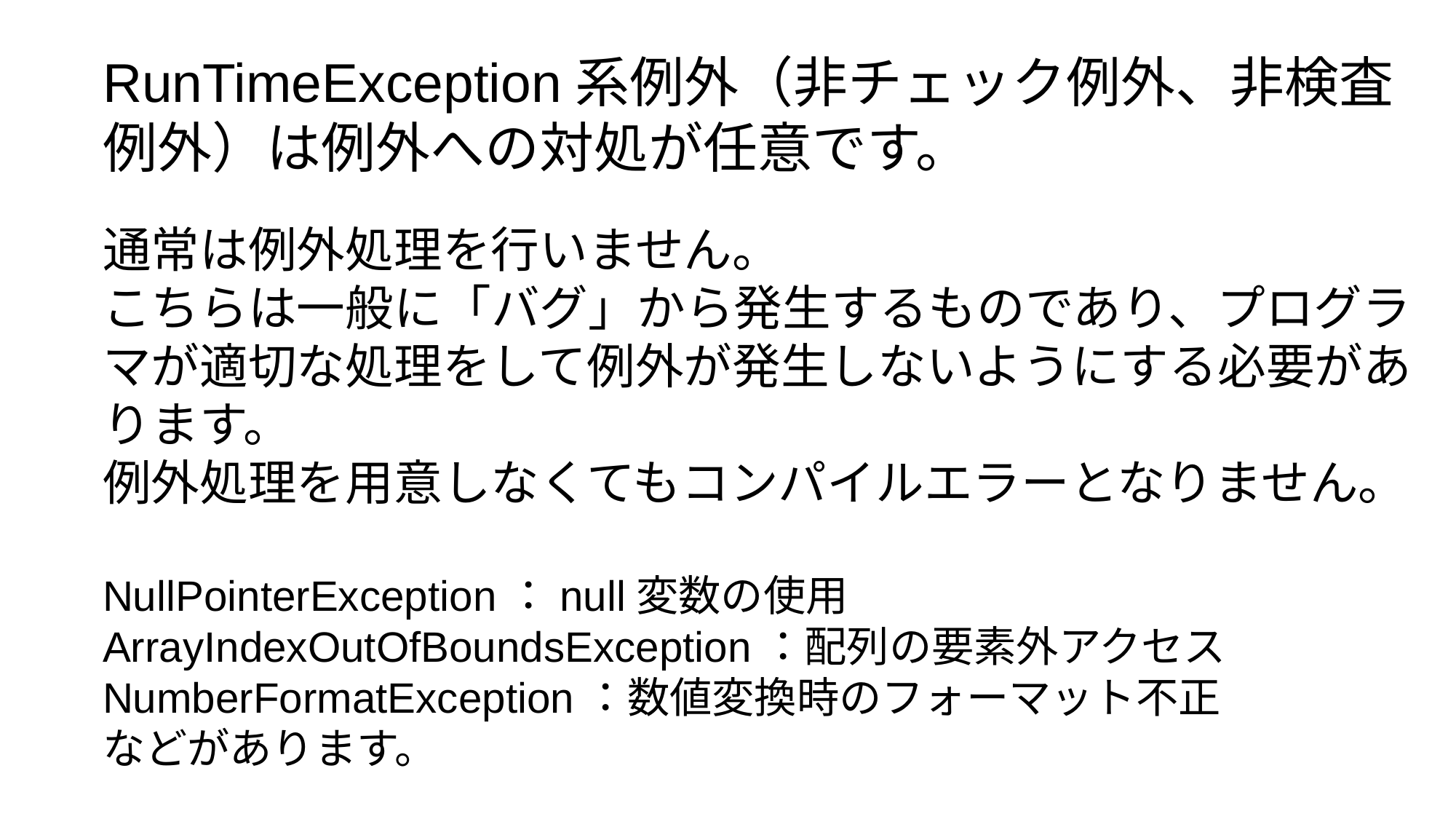

RunTimeException系例外（非チェック例外、非検査例外）は例外への対処が任意です。
通常は例外処理を行いません。
こちらは一般に「バグ」から発生するものであり、プログラマが適切な処理をして例外が発生しないようにする必要があります。
例外処理を用意しなくてもコンパイルエラーとなりません。

NullPointerException：null変数の使用
ArrayIndexOutOfBoundsException：配列の要素外アクセス
NumberFormatException：数値変換時のフォーマット不正
などがあります。